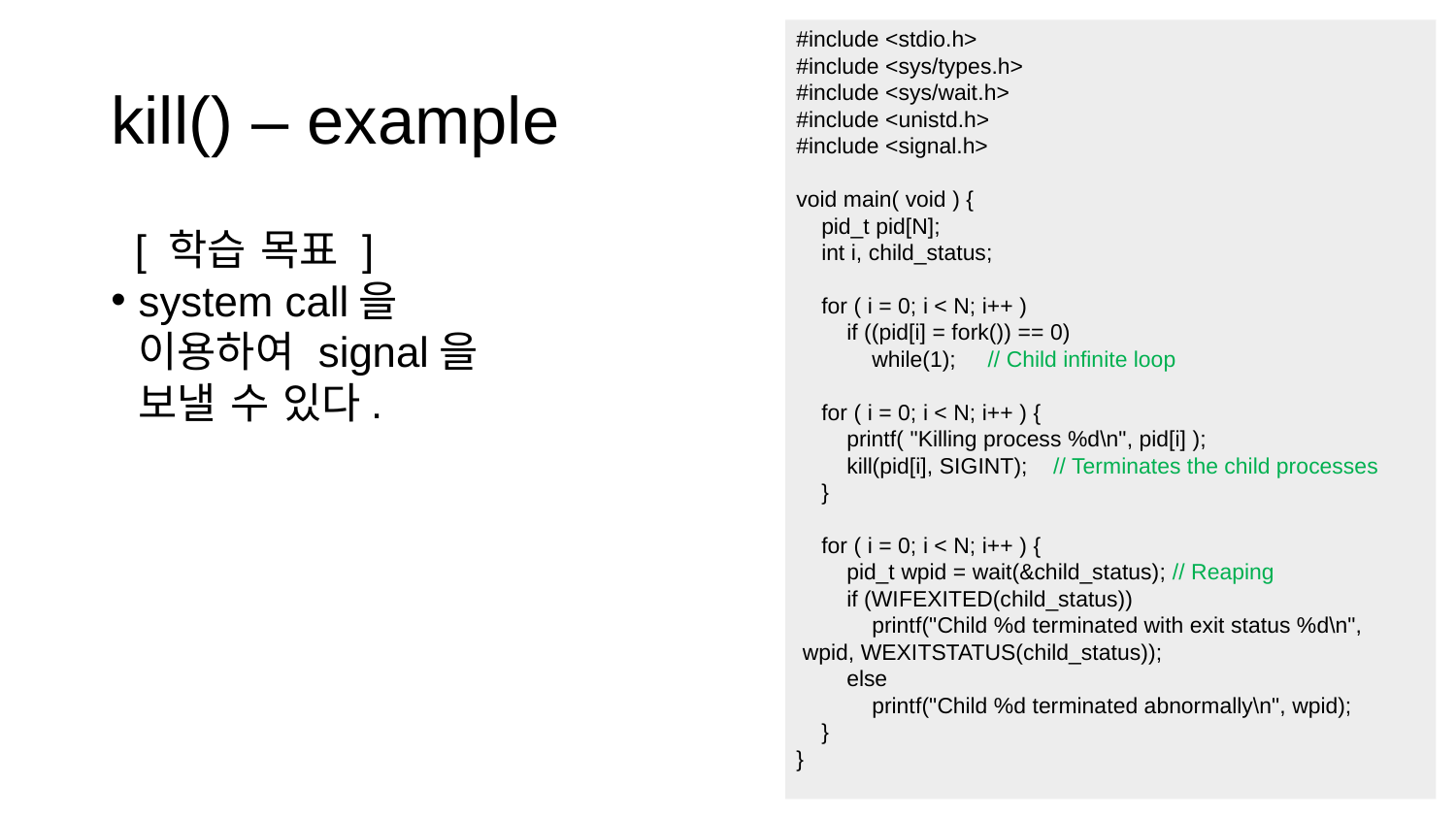

#include <stdio.h>
#include <sys/types.h>
#include <sys/wait.h>
#include <unistd.h>
#include <signal.h>

void main( void ) {
    pid_t pid[N];
    int i, child_status;

    for ( i = 0; i < N; i++ )
        if ((pid[i] = fork()) == 0)
            while(1);     // Child infinite loop

    for ( i = 0; i < N; i++ ) {
        printf( "Killing process %d\n", pid[i] );
        kill(pid[i], SIGINT);    // Terminates the child processes
    }

    for ( i = 0; i < N; i++ ) {
        pid_t wpid = wait(&child_status); // Reaping
        if (WIFEXITED(child_status))
            printf("Child %d terminated with exit status %d\n",
 wpid, WEXITSTATUS(child_status));
        else
            printf("Child %d terminated abnormally\n", wpid);
    }
}
kill() – example
  [ 학습 목표 ]
system call을 이용하여 signal을 보낼 수 있다.